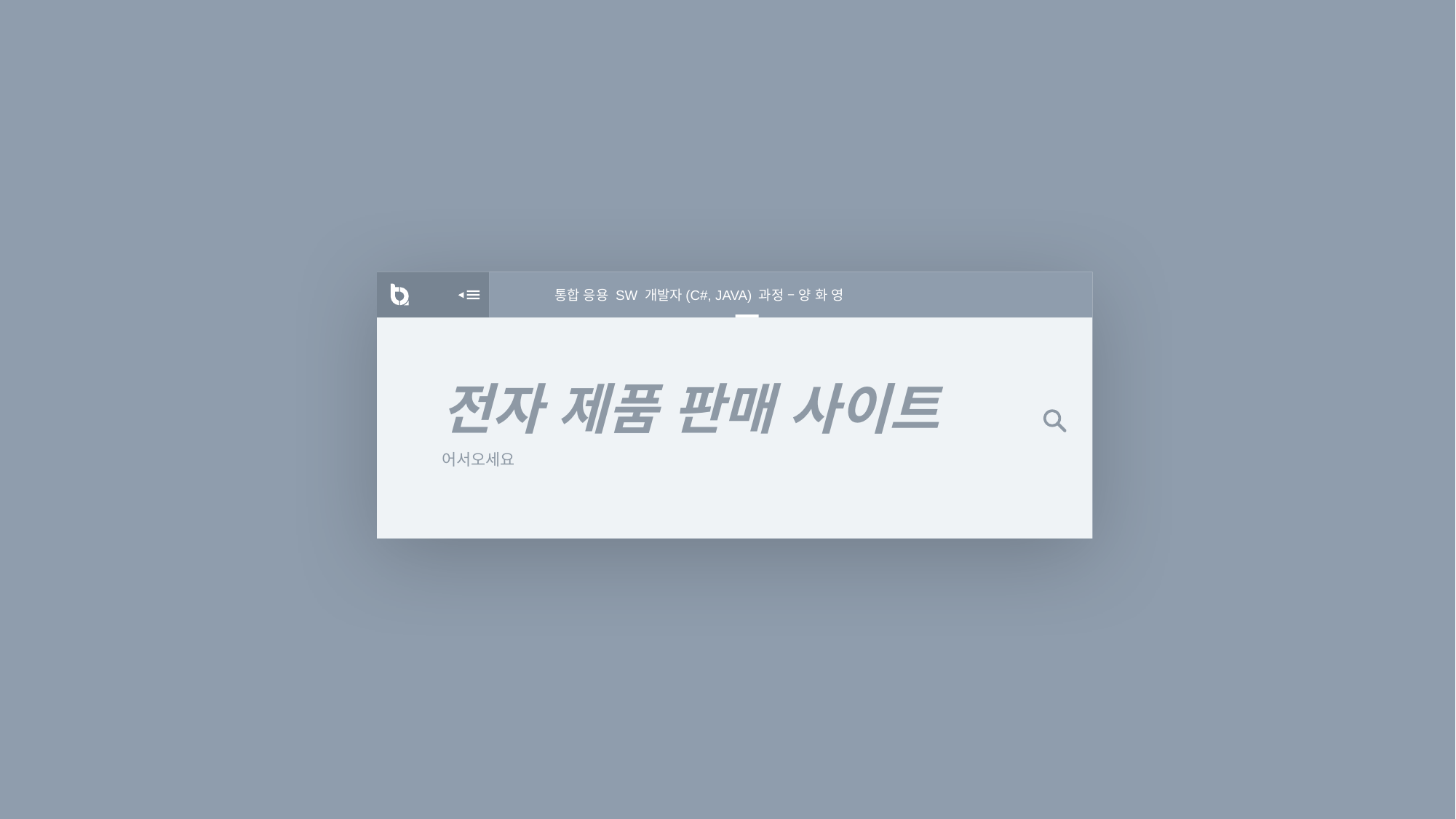

전자 제품 판매 사이트
어서오세요

통합 응용 SW 개발자(C#, JAVA) 과정 – 양 화 영